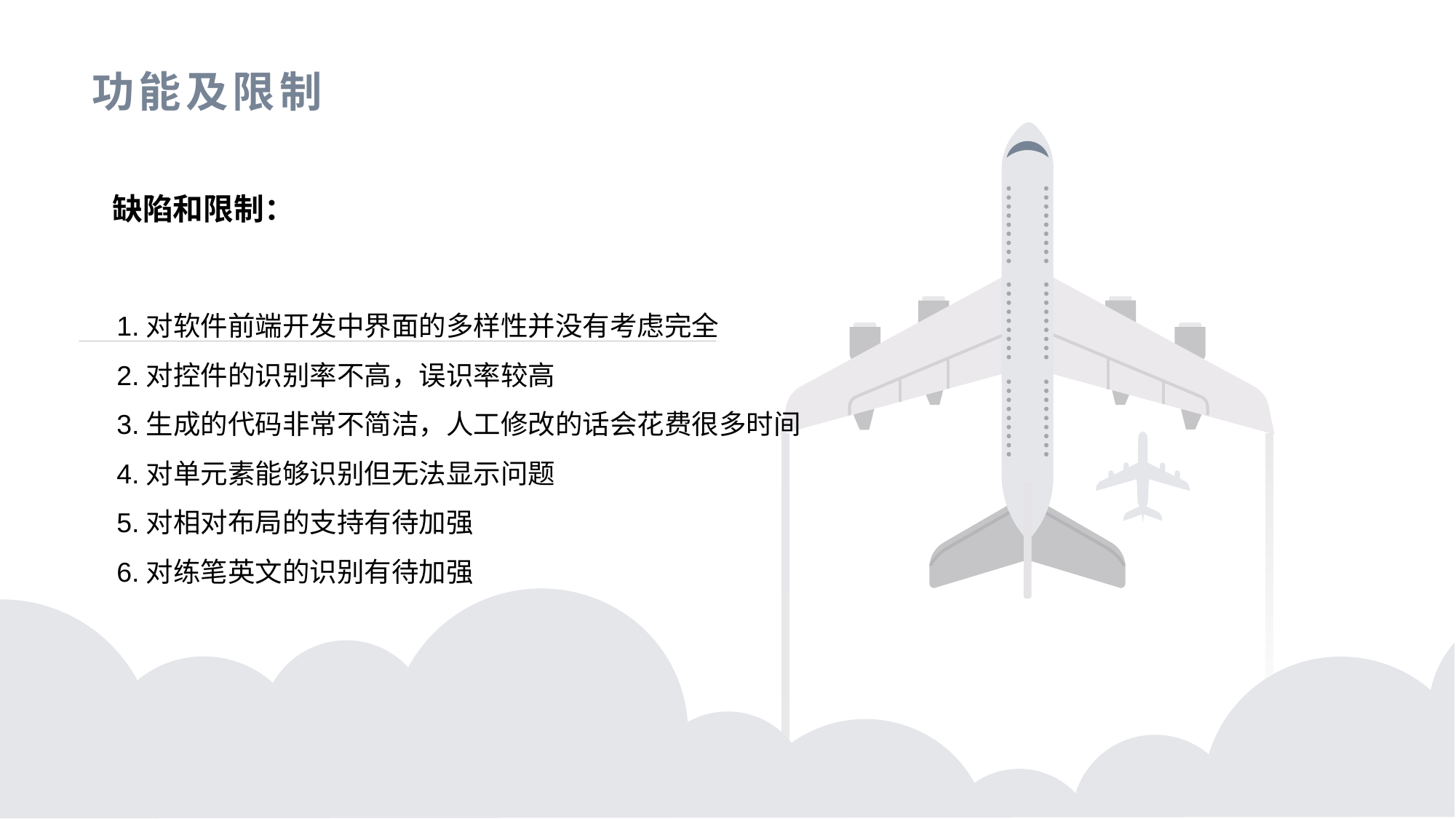

# 功能及限制

缺陷和限制：
1.对软件前端开发中界面的多样性并没有考虑完全
2.对控件的识别率不高，误识率较高
3.生成的代码非常不简洁，人工修改的话会花费很多时间
4.对单元素能够识别但无法显示问题
5.对相对布局的支持有待加强
6.对练笔英文的识别有待加强

www.islide.cc
25